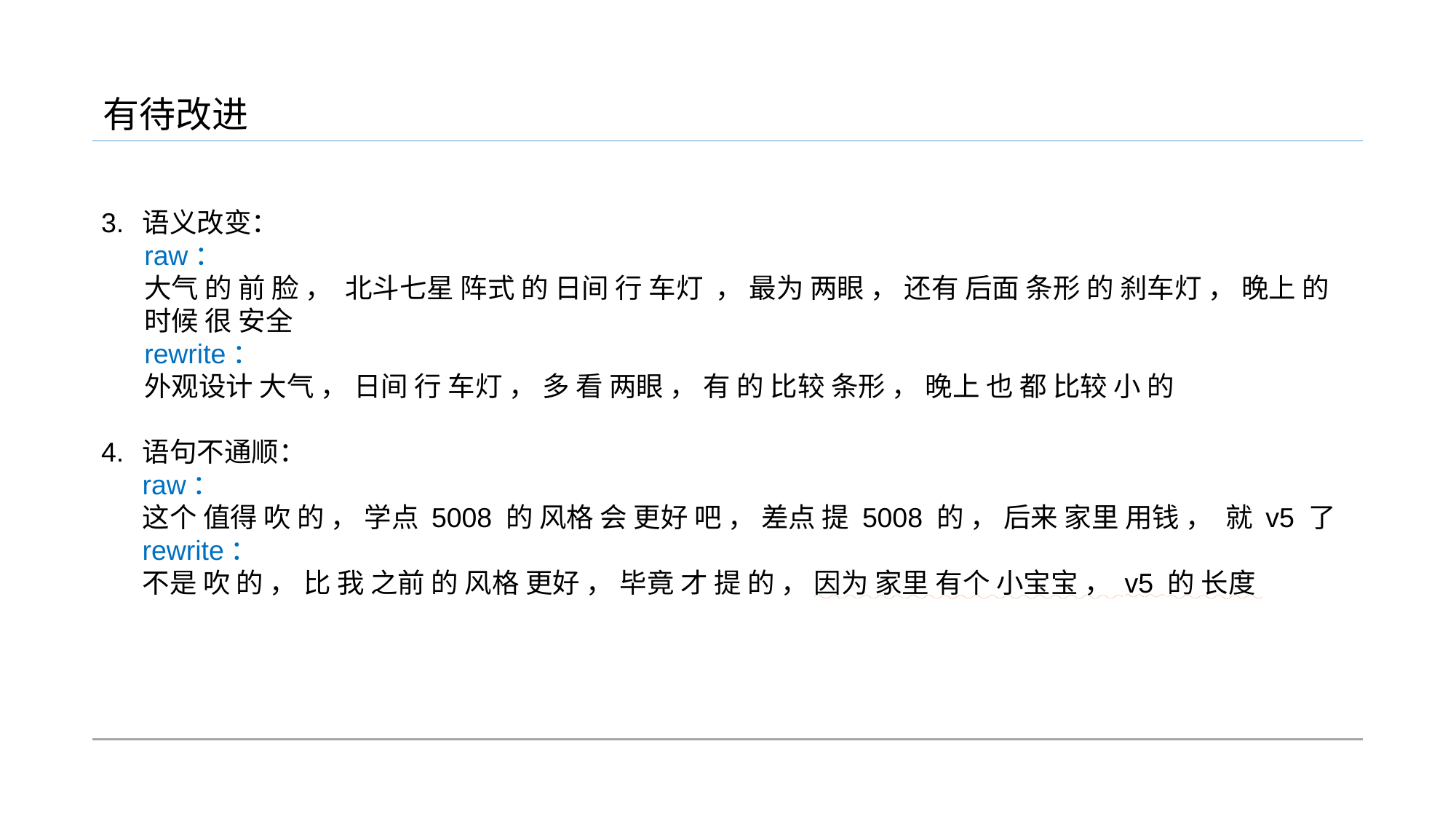

有待改进
语义改变：
raw：
大气 的 前 脸 ，  北斗七星 阵式 的 日间 行 车灯  ， 最为 两眼 ， 还有 后面 条形 的 刹车灯 ， 晚上 的 时候 很 安全
rewrite：
外观设计 大气 ， 日间 行 车灯 ， 多 看 两眼 ， 有 的 比较 条形 ， 晚上 也 都 比较 小 的

语句不通顺：
raw：
这个 值得 吹 的 ， 学点 5008 的 风格 会 更好 吧 ， 差点 提 5008 的 ， 后来 家里 用钱 ，  就 v5 了rewrite：
不是 吹 的 ， 比 我 之前 的 风格 更好 ， 毕竟 才 提 的 ， 因为 家里 有个 小宝宝 ， v5 的 长度